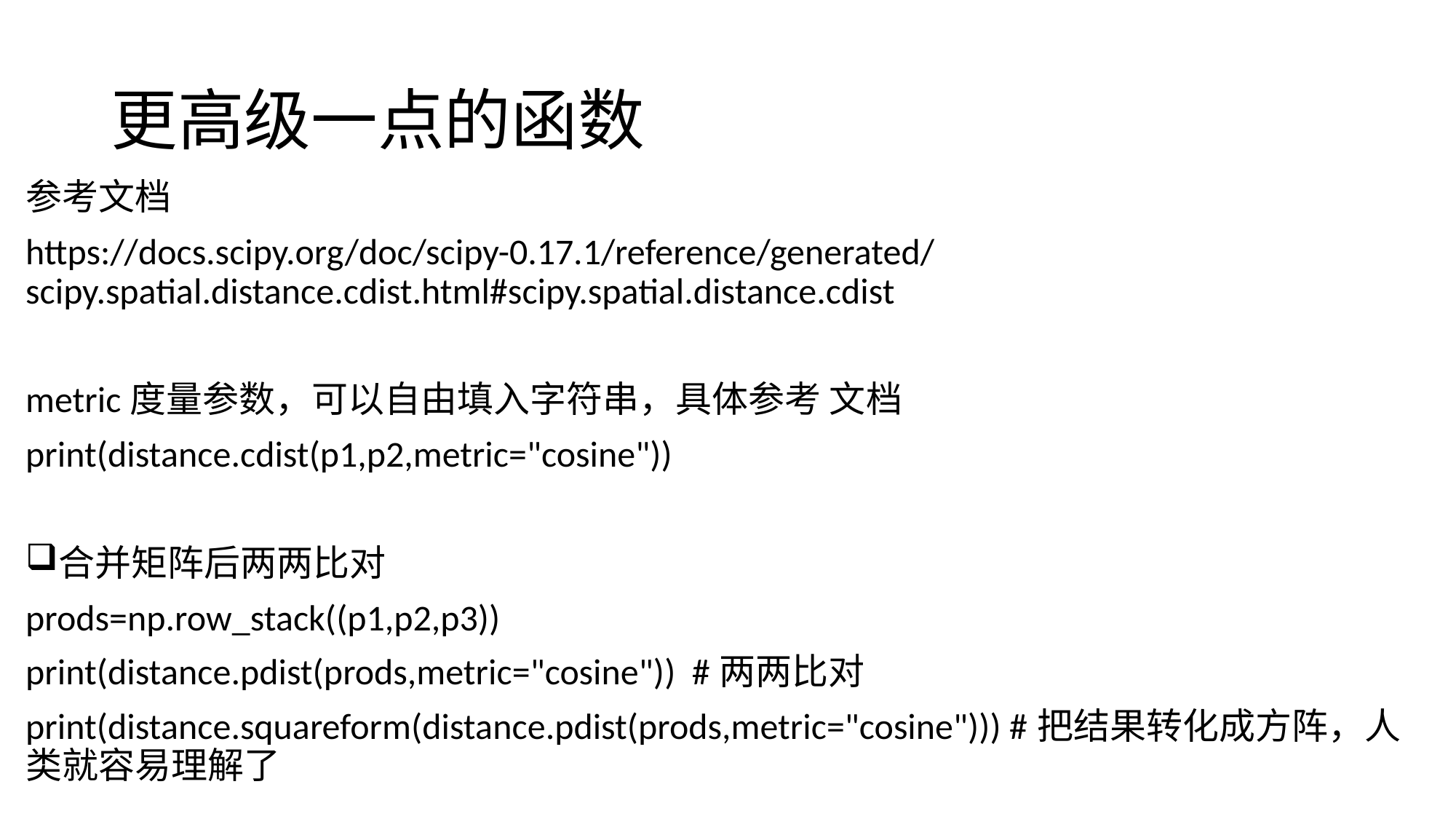

# 更高级一点的函数
参考文档
https://docs.scipy.org/doc/scipy-0.17.1/reference/generated/scipy.spatial.distance.cdist.html#scipy.spatial.distance.cdist

metric度量参数，可以自由填入字符串，具体参考 文档
print(distance.cdist(p1,p2,metric="cosine"))

合并矩阵后两两比对
prods=np.row_stack((p1,p2,p3))
print(distance.pdist(prods,metric="cosine"))  #两两比对
print(distance.squareform(distance.pdist(prods,metric="cosine"))) #把结果转化成方阵，人类就容易理解了